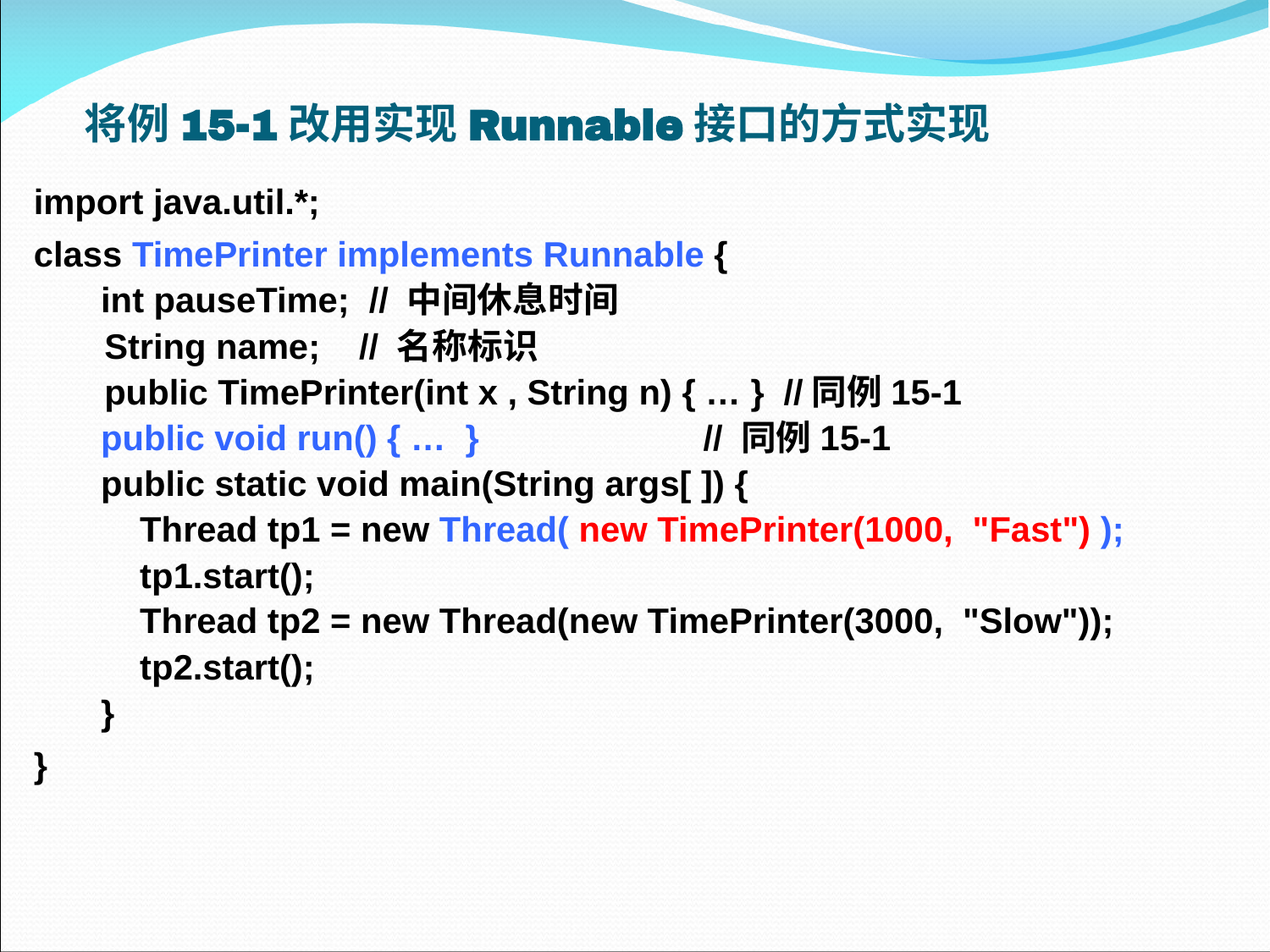

# 将例15-1改用实现Runnable接口的方式实现
import java.util.*;
class TimePrinter implements Runnable {
   int pauseTime;  // 中间休息时间
   String name;    // 名称标识
   public TimePrinter(int x , String n) { … }  //同例15-1
   public void run() { …  }                       // 同例15-1
   public static void main(String args[ ]) {
       Thread tp1 = new Thread( new TimePrinter(1000,  "Fast") );
       tp1.start();
       Thread tp2 = new Thread(new TimePrinter(3000,  "Slow"));
       tp2.start();
   }
}